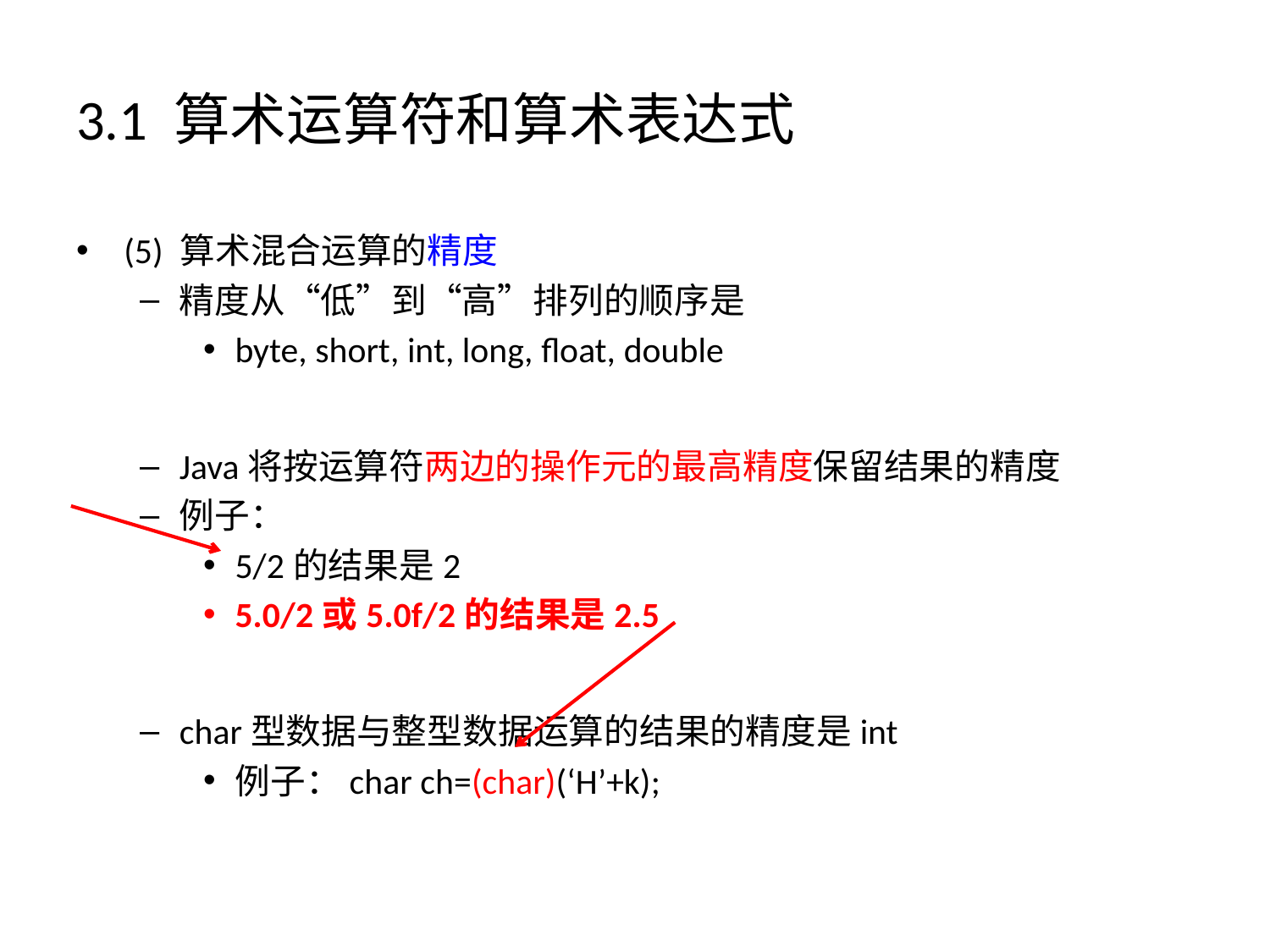

# 3.1 算术运算符和算术表达式
(5) 算术混合运算的精度
精度从“低”到“高”排列的顺序是
byte, short, int, long, float, double

Java将按运算符两边的操作元的最高精度保留结果的精度
例子：
5/2的结果是2
5.0/2或5.0f/2的结果是2.5

char型数据与整型数据运算的结果的精度是int
例子：char ch=(char)(‘H’+k);